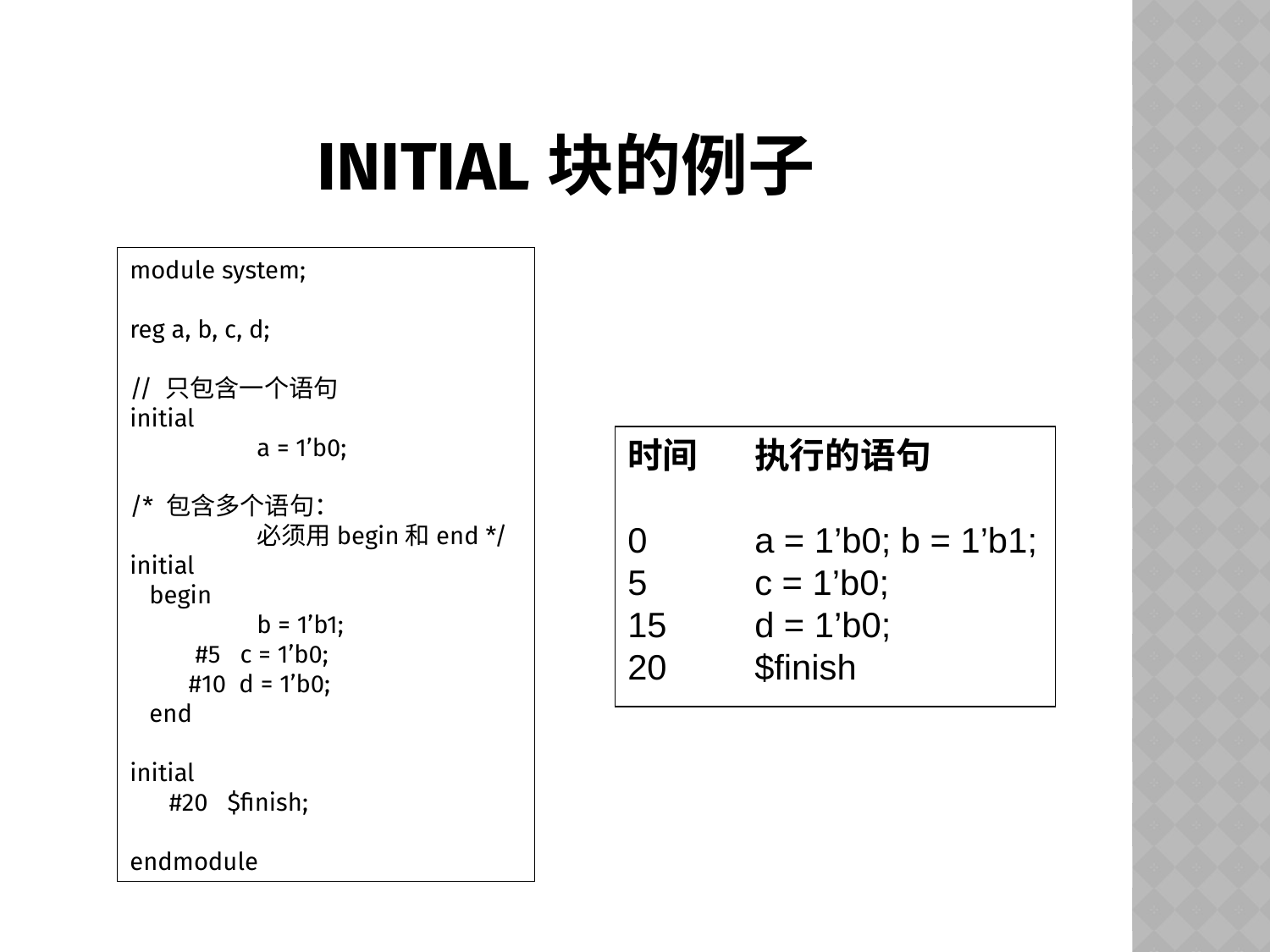

# Initial块的例子
module system;

reg a, b, c, d;

// 只包含一个语句
initial
	a = 1’b0;

/* 包含多个语句：
	必须用begin和end */
initial
   begin
	b = 1’b1;
          #5   c = 1’b0;
         #10  d = 1’b0;
   end

initial
      #20   $finish;

endmodule
时间	执行的语句

0	a = 1’b0; b = 1’b1;
5	c = 1’b0;
15 	d = 1’b0;
20	$finish